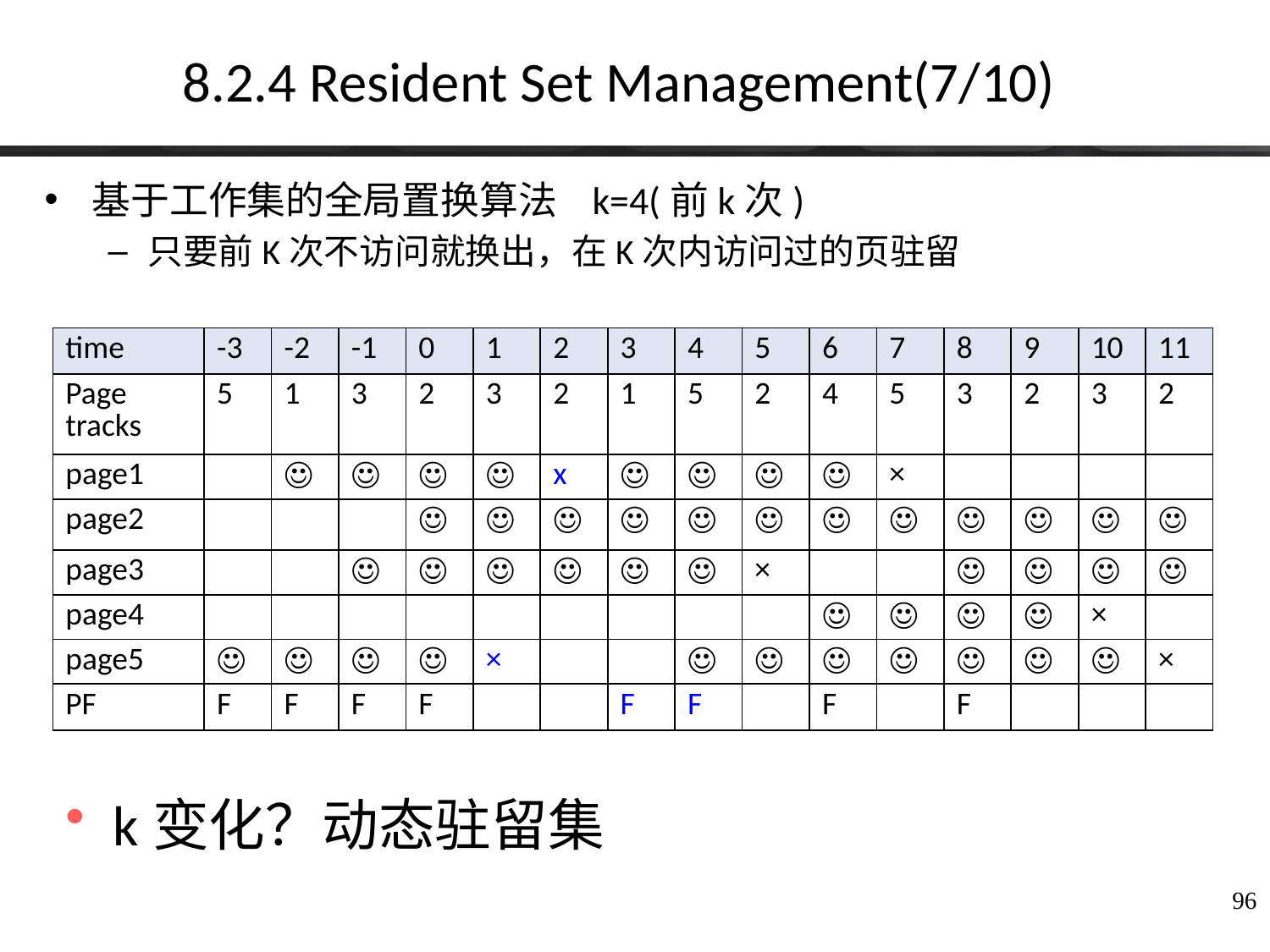

# 8.2.4 Resident Set Management(7/10)
基于工作集的全局置换算法   k=4(前k次)
只要前K次不访问就换出，在K次内访问过的页驻留
| time | -3 | -2 | -1 | 0 | 1 | 2 | 3 | 4 | 5 | 6 | 7 | 8 | 9 | 10 | 11 |
| --- | --- | --- | --- | --- | --- | --- | --- | --- | --- | --- | --- | --- | --- | --- | --- |
| Page tracks | 5 | 1 | 3 | 2 | 3 | 2 | 1 | 5 | 2 | 4 | 5 | 3 | 2 | 3 | 2 |
| page1 |  | ☺ | ☺ | ☺ | ☺ | x | ☺ | ☺ | ☺ | ☺ | × |  |  |  |  |
| page2 |  |  |  | ☺ | ☺ | ☺ | ☺ | ☺ | ☺ | ☺ | ☺ | ☺ | ☺ | ☺ | ☺ |
| page3 |  |  | ☺ | ☺ | ☺ | ☺ | ☺ | ☺ | × |  |  | ☺ | ☺ | ☺ | ☺ |
| page4 |  |  |  |  |  |  |  |  |  | ☺ | ☺ | ☺ | ☺ | × |  |
| page5 | ☺ | ☺ | ☺ | ☺ | × |  |  | ☺ | ☺ | ☺ | ☺ | ☺ | ☺ | ☺ | × |
| PF | F | F | F | F |  |  | F | F |  | F |  | F |  |  |  |
k变化？动态驻留集

96